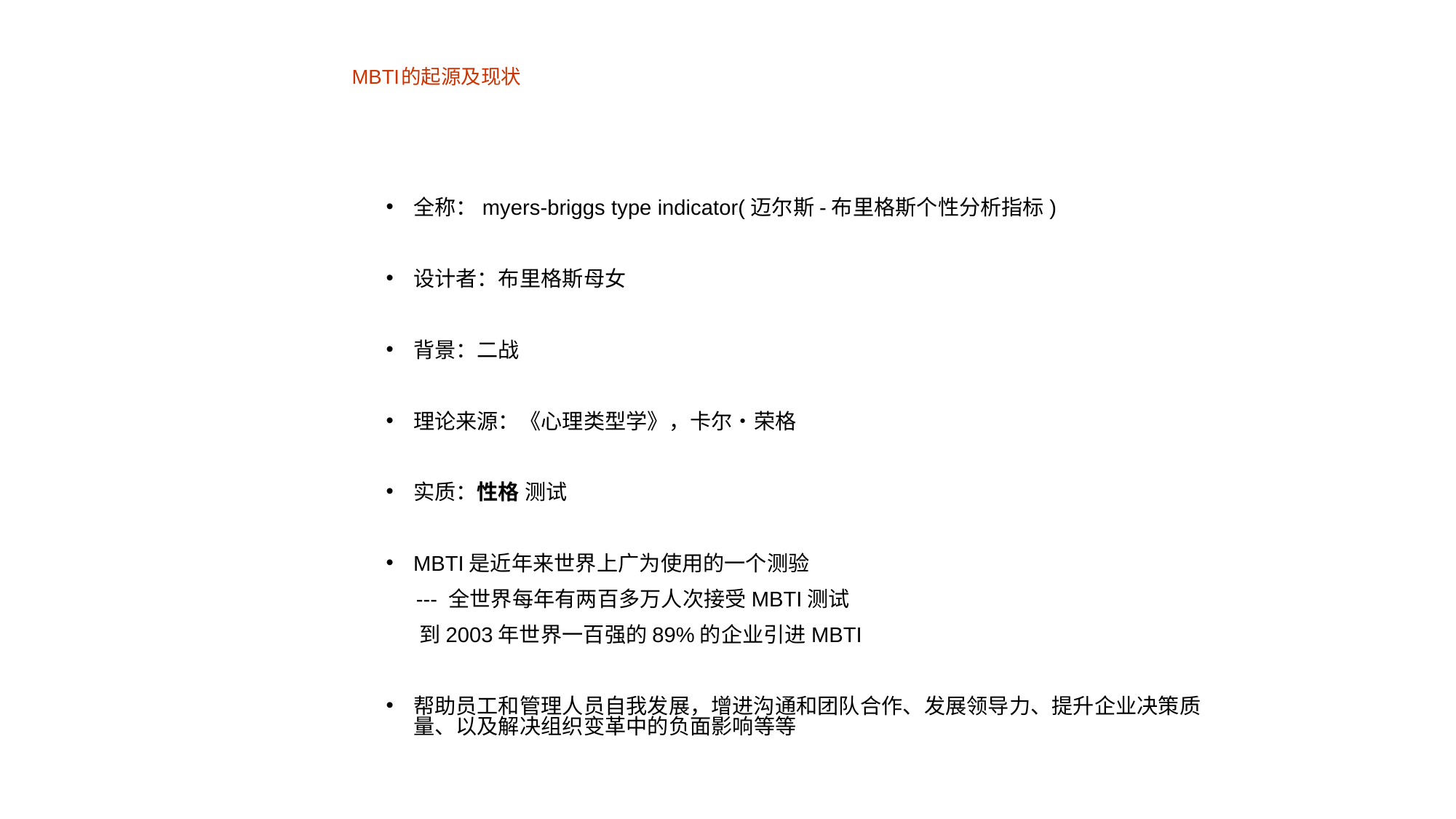

# MBTI的起源及现状

全称：myers-briggs type indicator(迈尔斯-布里格斯个性分析指标)

设计者：布里格斯母女

背景：二战

理论来源：《心理类型学》，卡尔•荣格

实质：性格 测试

MBTI是近年来世界上广为使用的一个测验
     --- 全世界每年有两百多万人次接受MBTI测试
      到2003年世界一百强的89%的企业引进MBTI

帮助员工和管理人员自我发展，增进沟通和团队合作、发展领导力、提升企业决策质量、以及解决组织变革中的负面影响等等